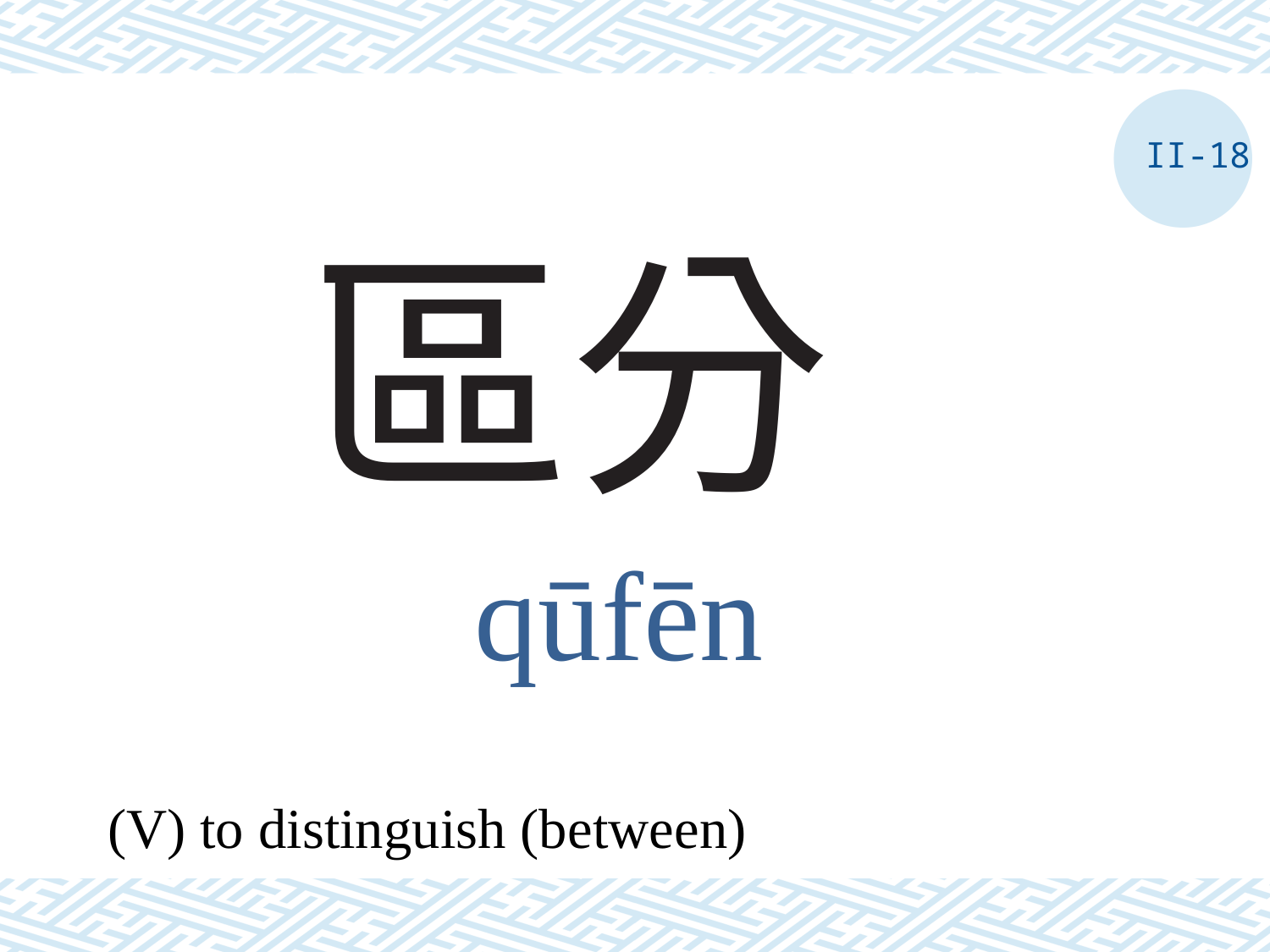

II-18

# 區分
qūfēn
(V) to distinguish (between)